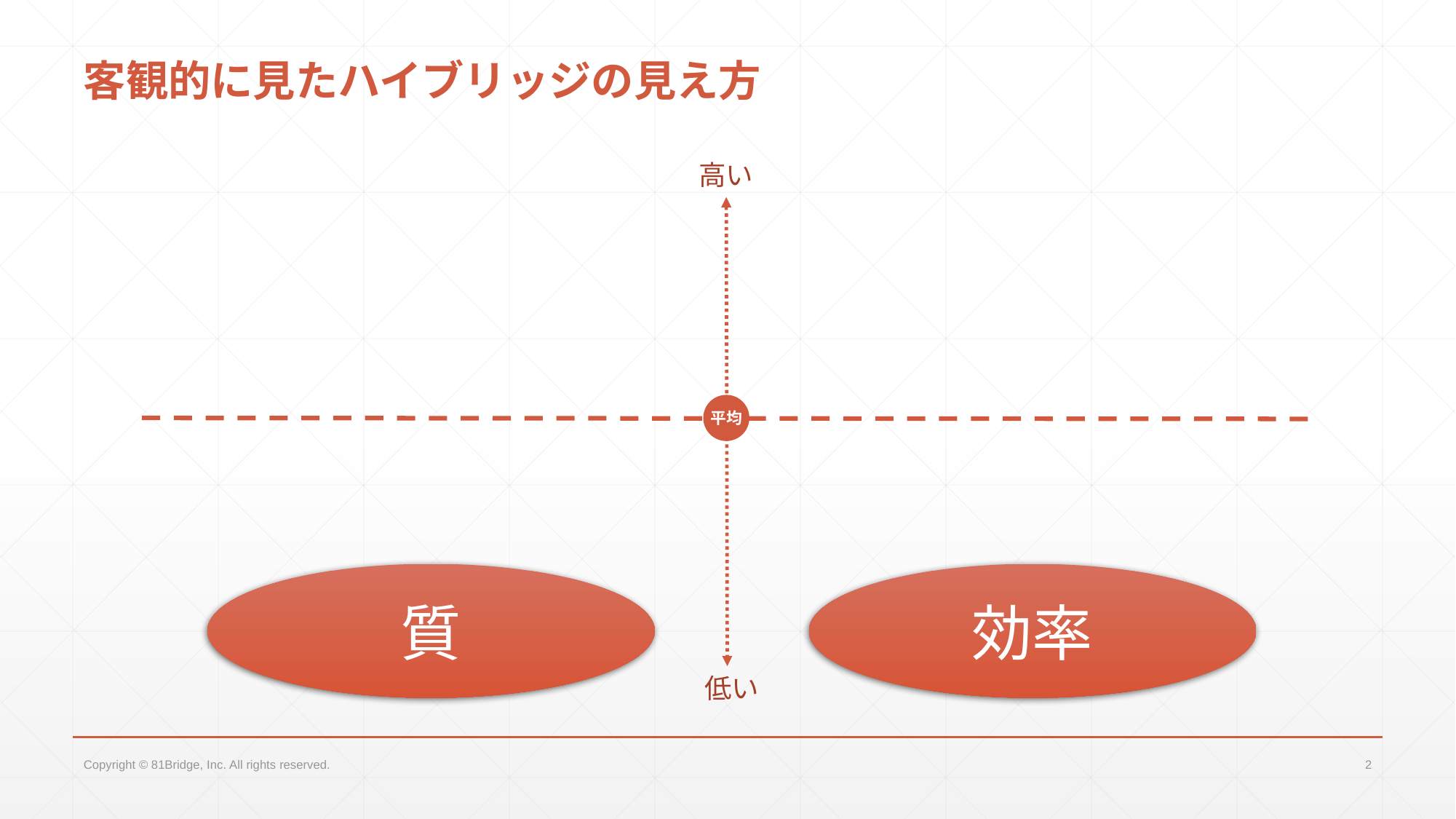

# 客観的に見たハイブリッジの見え方
高い
平均
質
効率
低い
Copyright © 81Bridge, Inc. All rights reserved.
2